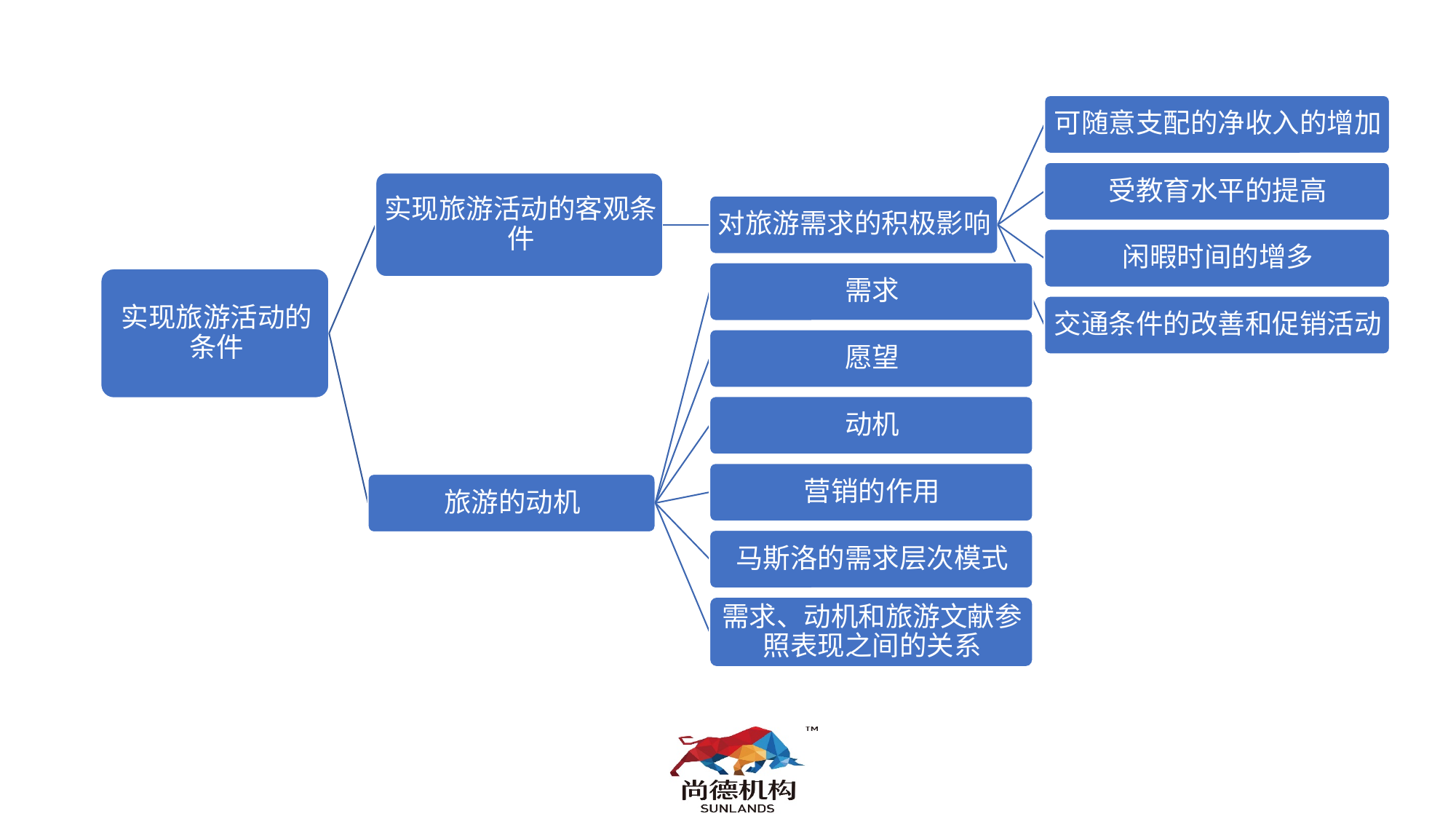

实现旅游活动的条件

实现旅游活动的客观条件

对旅游需求的积极影响

可随意支配的净收入的增加

受教育水平的提高

闲暇时间的增多

交通条件的改善和促销活动

旅游的动机

需求

愿望

动机

营销的作用

马斯洛的需求层次模式

需求、动机和旅游文献参照表现之间的关系